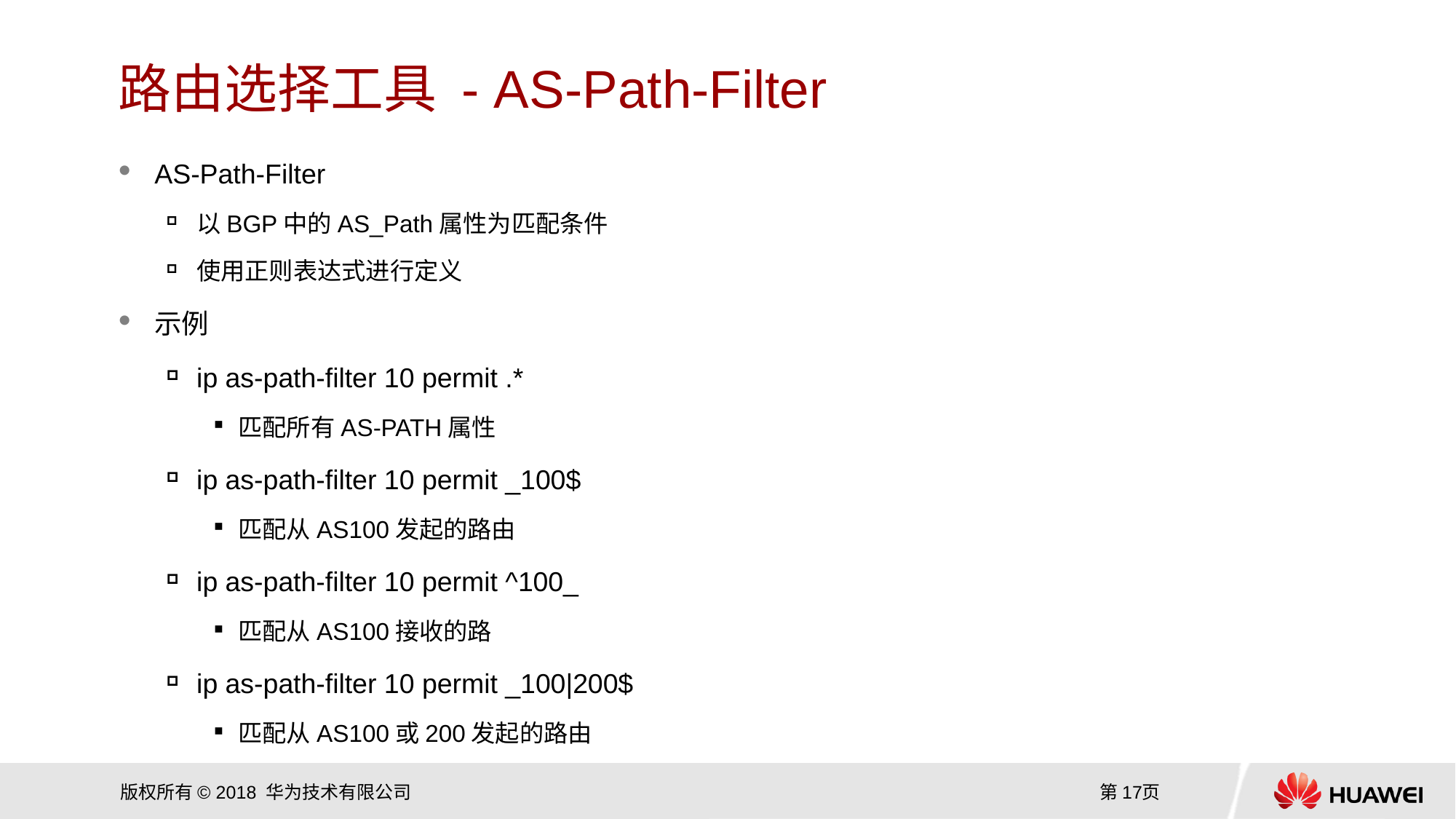

# 路由选择工具 - AS-Path-Filter
AS-Path-Filter
以BGP中的AS_Path属性为匹配条件
使用正则表达式进行定义
示例
ip as-path-filter 10 permit .*
匹配所有AS-PATH属性
ip as-path-filter 10 permit _100$
匹配从AS100发起的路由
ip as-path-filter 10 permit ^100_
匹配从AS100接收的路
ip as-path-filter 10 permit _100|200$
匹配从AS100或200发起的路由